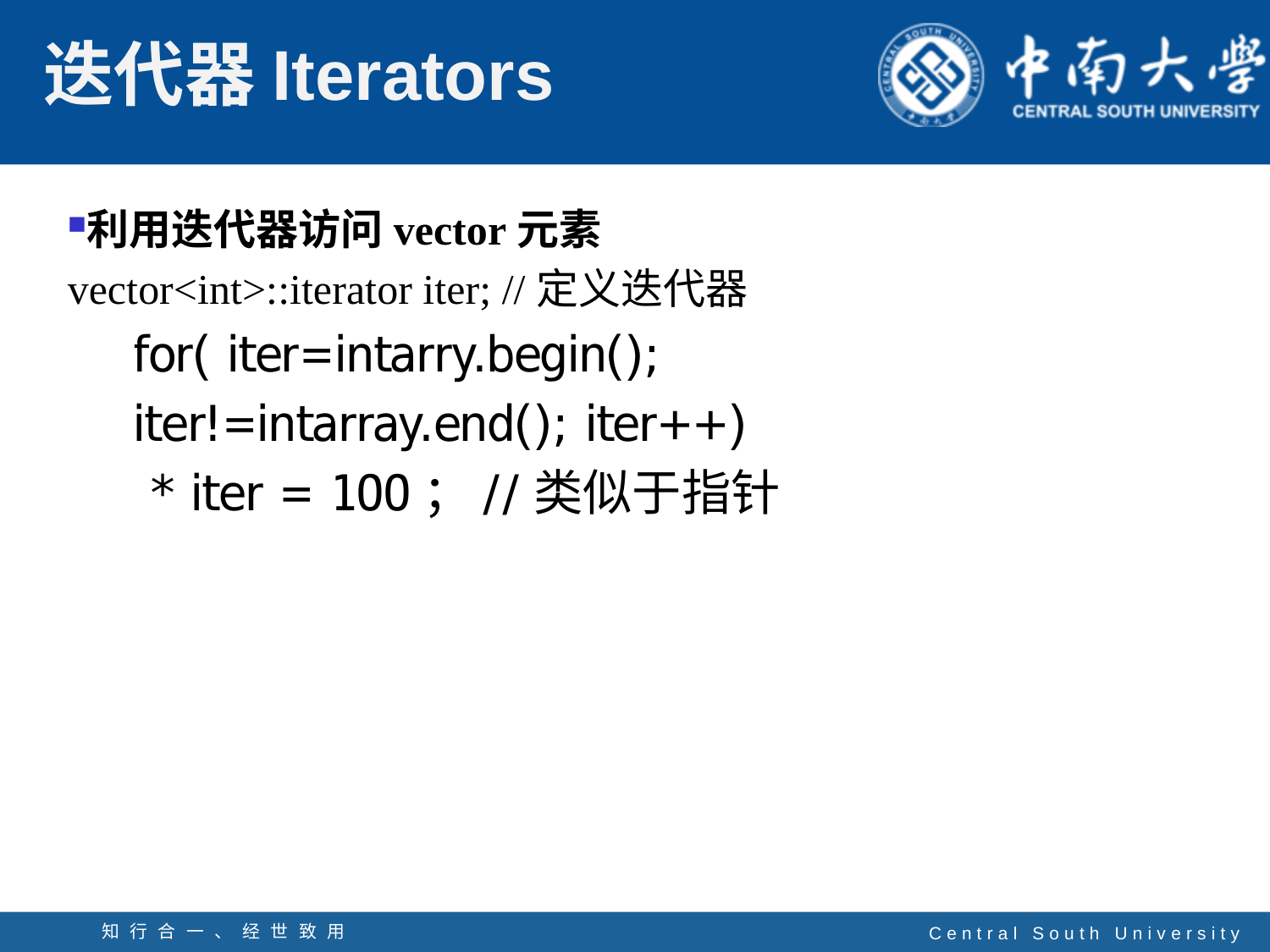

利用迭代器访问vector元素
vector<int>::iterator iter; //定义迭代器
for( iter=intarry.begin();
iter!=intarray.end(); iter++)
 * iter = 100；//类似于指针

知行合一、经世致用
自强不息 厚德载物
Central South University
48